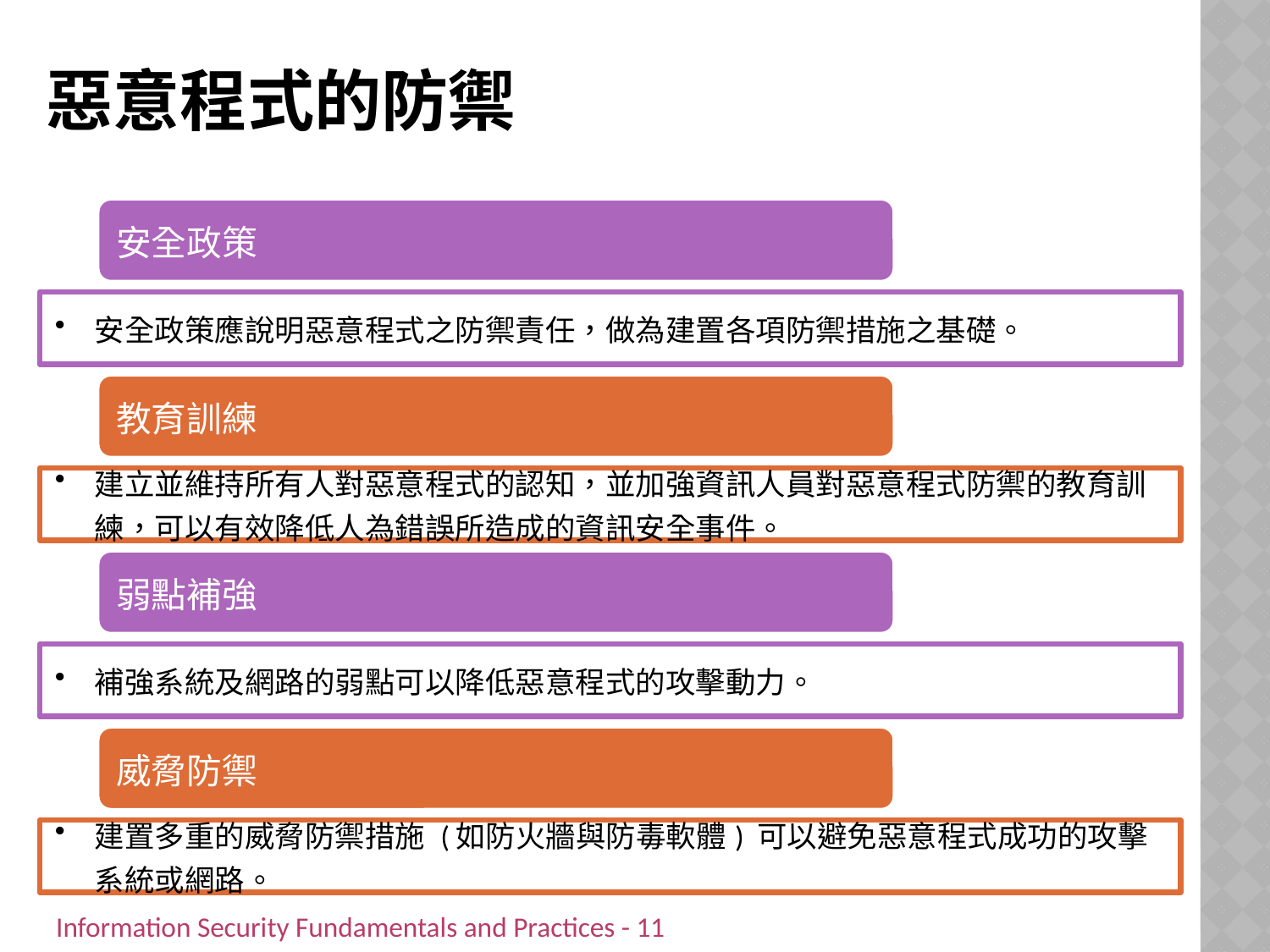

# 惡意程式的防禦
安全政策
威脅防禦
弱點補強
安全政策應說明惡意程式之防禦責任，做為建置各項防禦措施之基礎。
教育訓練
建立並維持所有人對惡意程式的認知，並加強資訊人員對惡意程式防禦的教育訓練，可以有效降低人為錯誤所造成的資訊安全事件。
補強系統及網路的弱點可以降低惡意程式的攻擊動力。
建置多重的威脅防禦措施 (如防火牆與防毒軟體) 可以避免惡意程式成功的攻擊系統或網路。